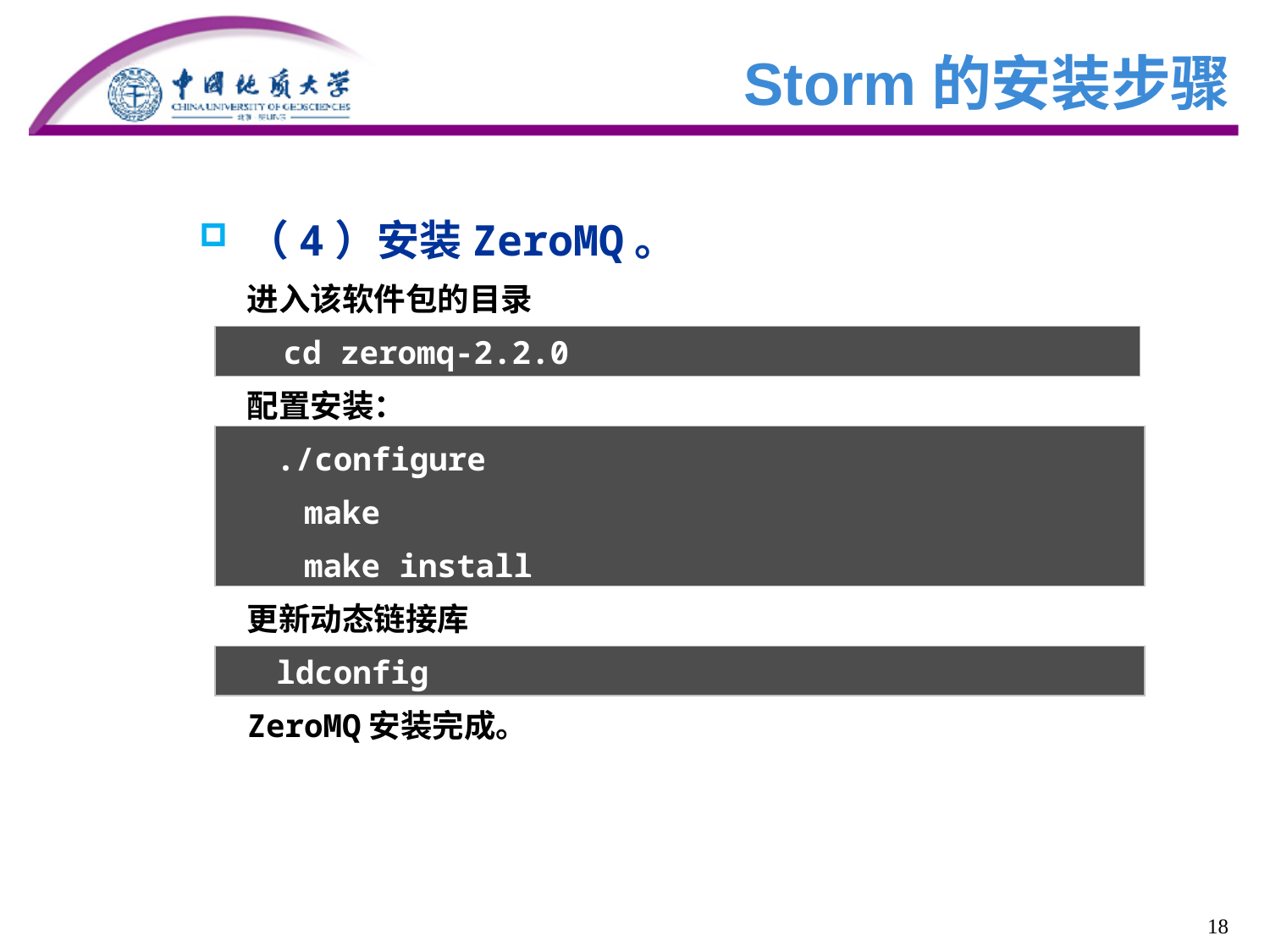

# Storm的安装步骤
（4）安装ZeroMQ。
进入该软件包的目录
    cd zeromq-2.2.0
配置安装：
   ./configure
   make
   make install
更新动态链接库
   ldconfig
ZeroMQ安装完成。